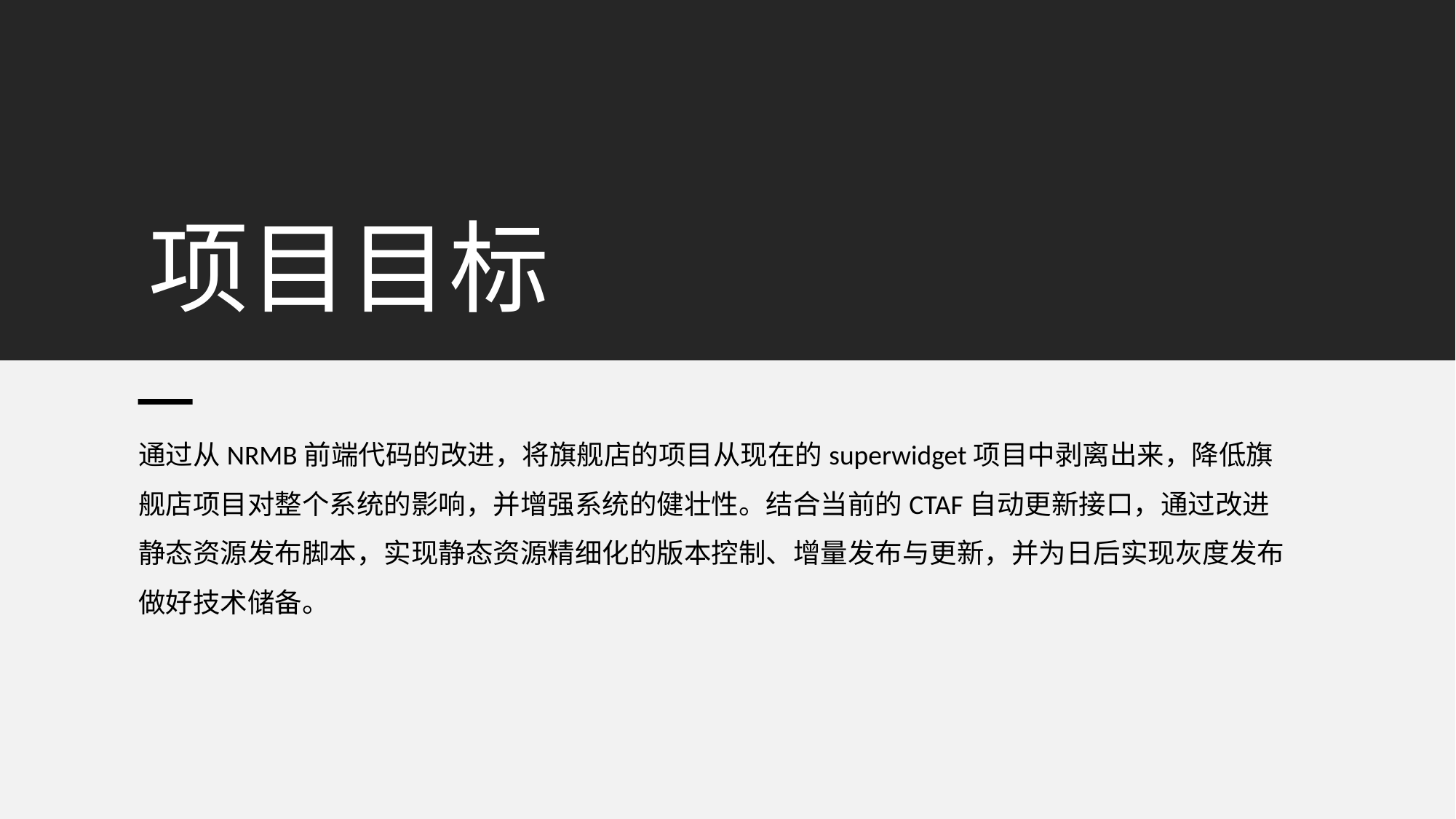

# 项目目标

通过从NRMB前端代码的改进，将旗舰店的项目从现在的superwidget项目中剥离出来，降低旗舰店项目对整个系统的影响，并增强系统的健壮性。结合当前的CTAF自动更新接口，通过改进静态资源发布脚本，实现静态资源精细化的版本控制、增量发布与更新，并为日后实现灰度发布做好技术储备。